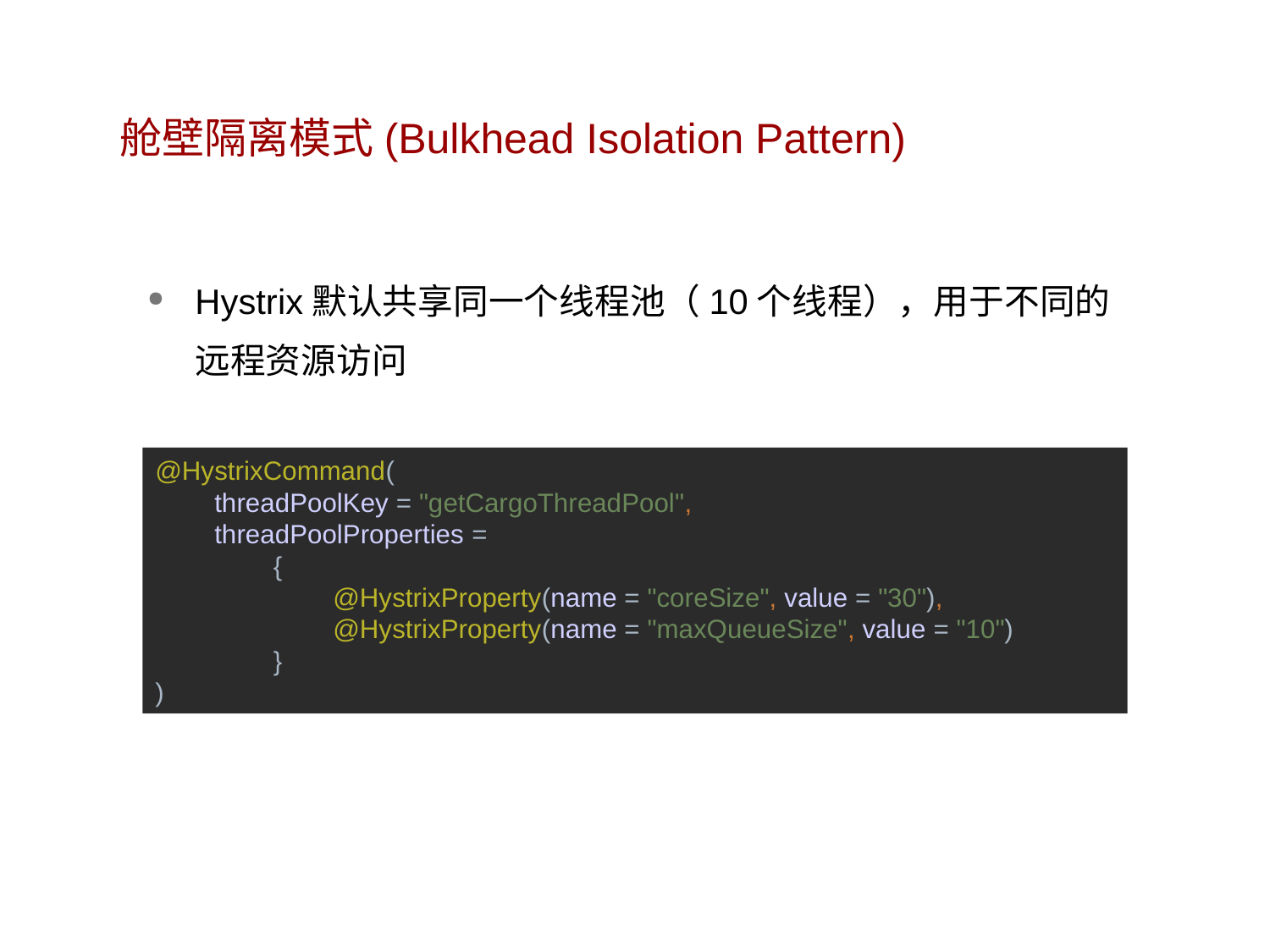

# 舱壁隔离模式(Bulkhead Isolation Pattern)
Hystrix默认共享同一个线程池（10个线程），用于不同的远程资源访问

@HystrixCommand(
        threadPoolKey = "getCargoThreadPool",
        threadPoolProperties =
                {
                        @HystrixProperty(name = "coreSize", value = "30"),
                        @HystrixProperty(name = "maxQueueSize", value = "10")
                }
)